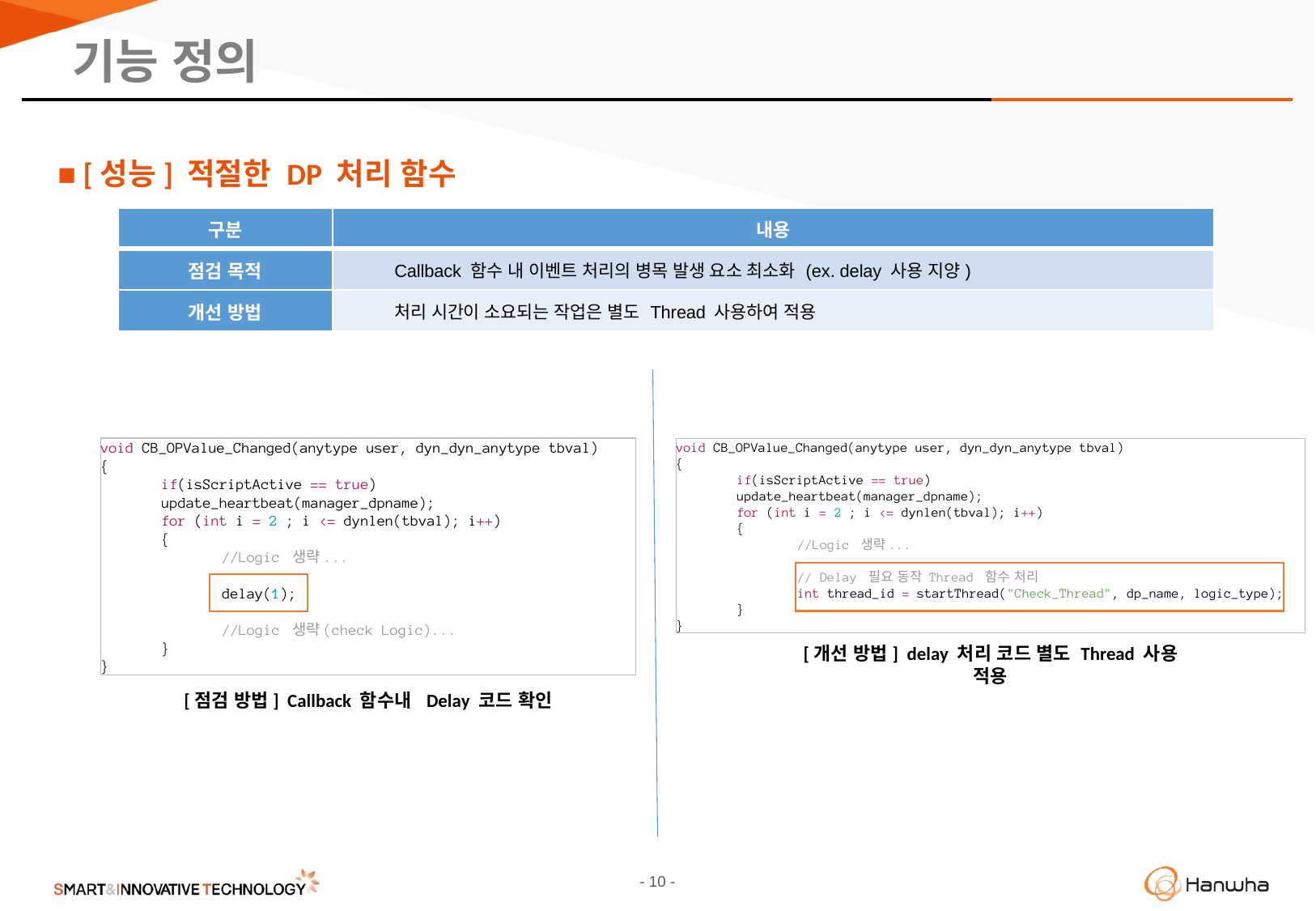

기능 정의
■ [성능] 적절한 DP 처리 함수
| 구분 | 내용 |
| --- | --- |
| 점검 목적 | Callback 함수 내 이벤트 처리의 병목 발생 요소 최소화 (ex. delay 사용 지양) |
| 개선 방법 | 처리 시간이 소요되는 작업은 별도 Thread 사용하여 적용 |
void CB_OPValue_Changed(anytype user, dyn_dyn_anytype tbval)
{
if(isScriptActive == true)
update_heartbeat(manager_dpname);
for (int i = 2 ; i <= dynlen(tbval); i++)
{
//Logic 생략...

delay(1);
//Logic 생략(check Logic)...
}
}
void CB_OPValue_Changed(anytype user, dyn_dyn_anytype tbval)
{
if(isScriptActive == true)
update_heartbeat(manager_dpname);
for (int i = 2 ; i <= dynlen(tbval); i++)
{
//Logic 생략...
// Delay 필요 동작 Thread 함수 처리
int thread_id = startThread("Check_Thread", dp_name, logic_type);
}
}

[개선 방법]  delay 처리 코드 별도 Thread 사용 적용
[점검 방법]  Callback 함수내  Delay 코드 확인